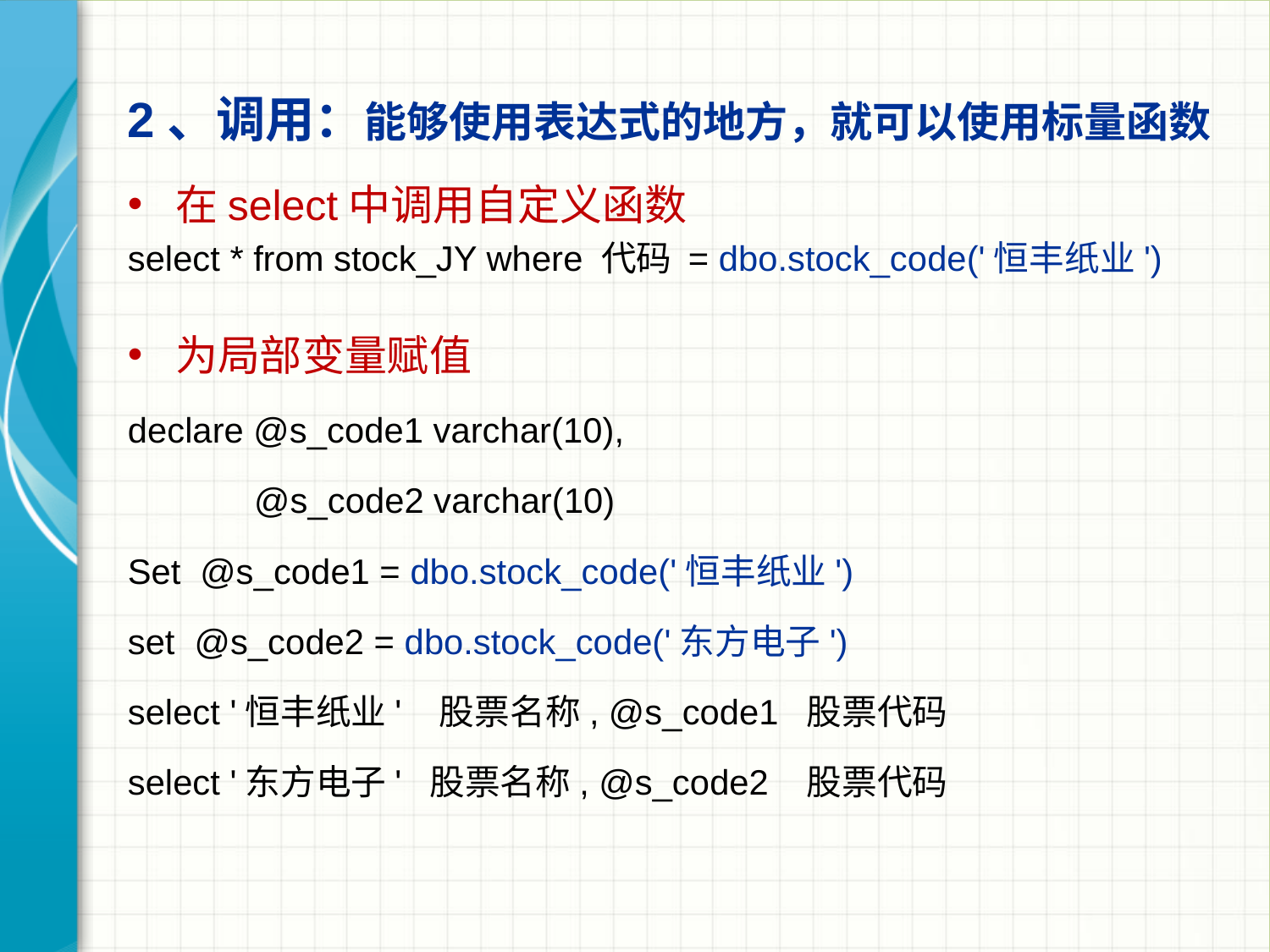

2、调用：能够使用表达式的地方，就可以使用标量函数
在select中调用自定义函数
select * from stock_JY where 代码 = dbo.stock_code('恒丰纸业')
为局部变量赋值
declare @s_code1 varchar(10),
             @s_code2 varchar(10)
Set  @s_code1 = dbo.stock_code('恒丰纸业')
set  @s_code2 = dbo.stock_code('东方电子')
select '恒丰纸业'   股票名称, @s_code1  股票代码
select '东方电子'  股票名称, @s_code2   股票代码